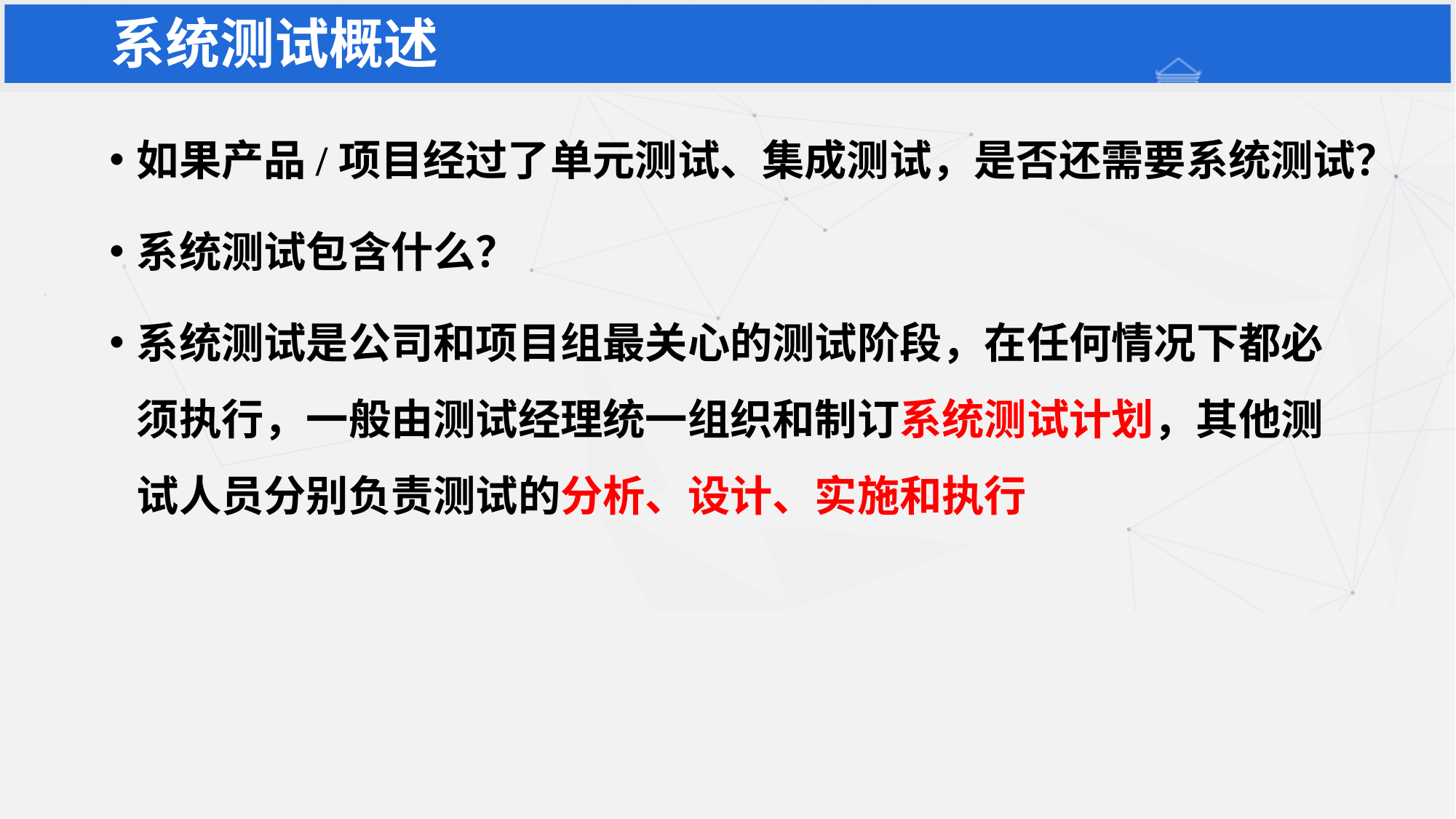

# 系统测试概述
如果产品/项目经过了单元测试、集成测试，是否还需要系统测试？
系统测试包含什么？
系统测试是公司和项目组最关心的测试阶段，在任何情况下都必须执行，一般由测试经理统一组织和制订系统测试计划，其他测试人员分别负责测试的分析、设计、实施和执行